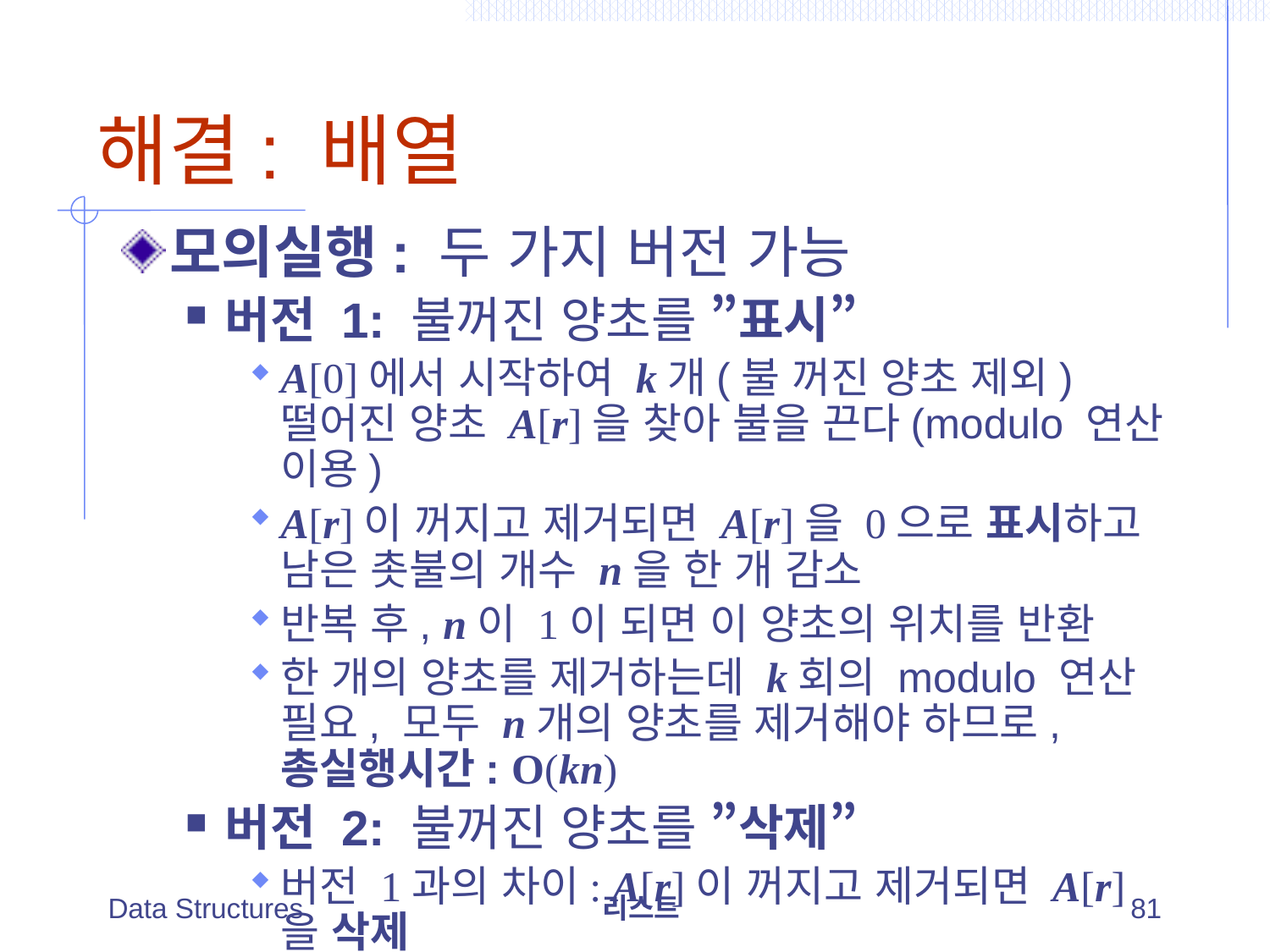

# 해결: 배열
모의실행: 두 가지 버전 가능
버전 1: 불꺼진 양초를 ”표시”
A[0]에서 시작하여 k개(불 꺼진 양초 제외) 떨어진 양초 A[r]을 찾아 불을 끈다(modulo 연산 이용)
A[r]이 꺼지고 제거되면 A[r]을 0으로 표시하고 남은 촛불의 개수 n을 한 개 감소
반복 후, n이 1이 되면 이 양초의 위치를 반환
한 개의 양초를 제거하는데 k회의 modulo 연산 필요, 모두 n개의 양초를 제거해야 하므로, 총실행시간: O(kn)
버전 2: 불꺼진 양초를 ”삭제”
버전 1과의 차이: A[r]이 꺼지고 제거되면 A[r]을 삭제
한 개의 양초를 제거하는 삭제 알고리즘 수행에 O(n) 시간 소요, 모두 n개의 양초를 제거해야 하므로, 총실행시간: O(n2)
Data Structures
리스트
81